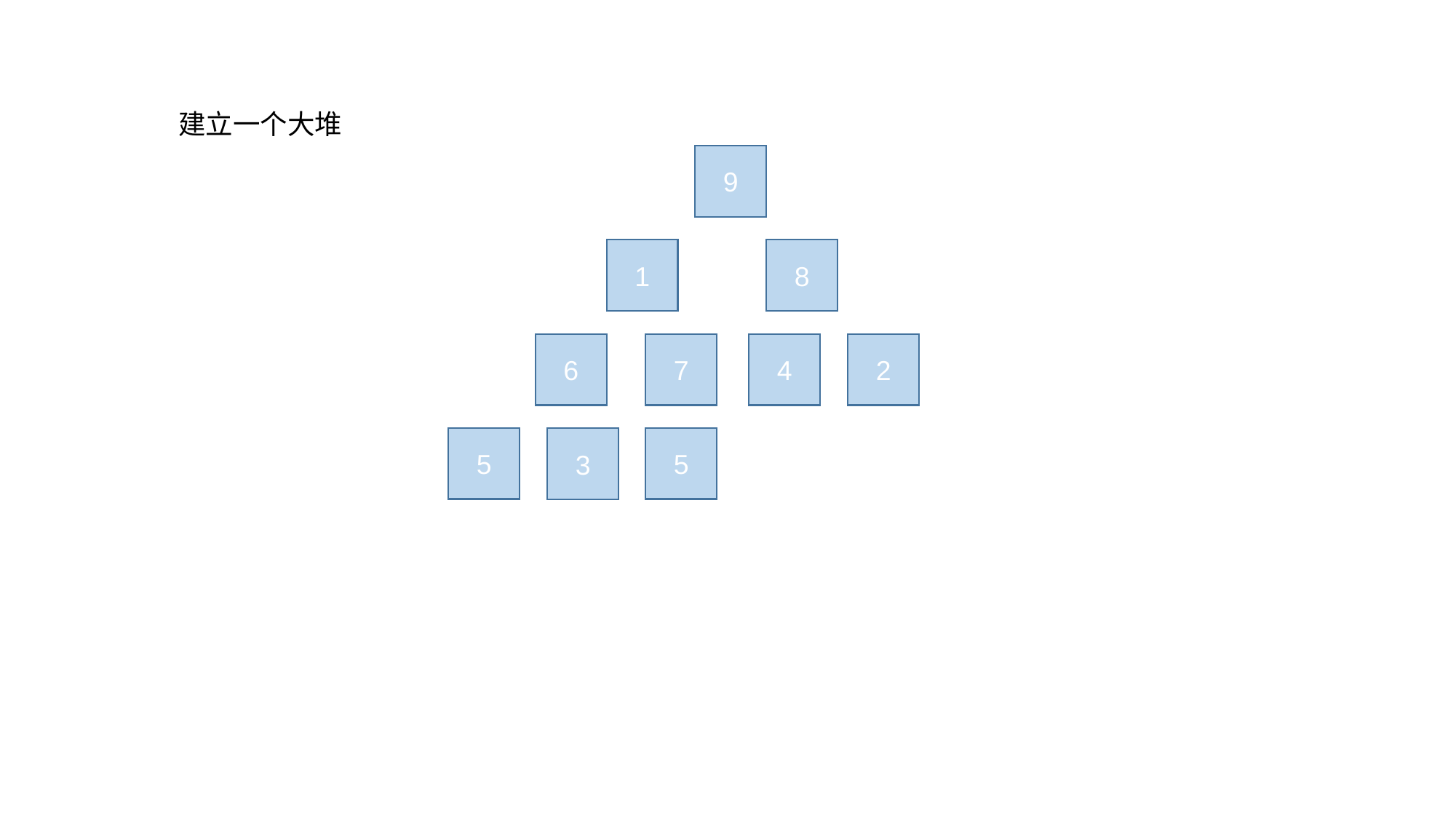

建立一个大堆
9
1
8
6
7
4
2
5
5
3